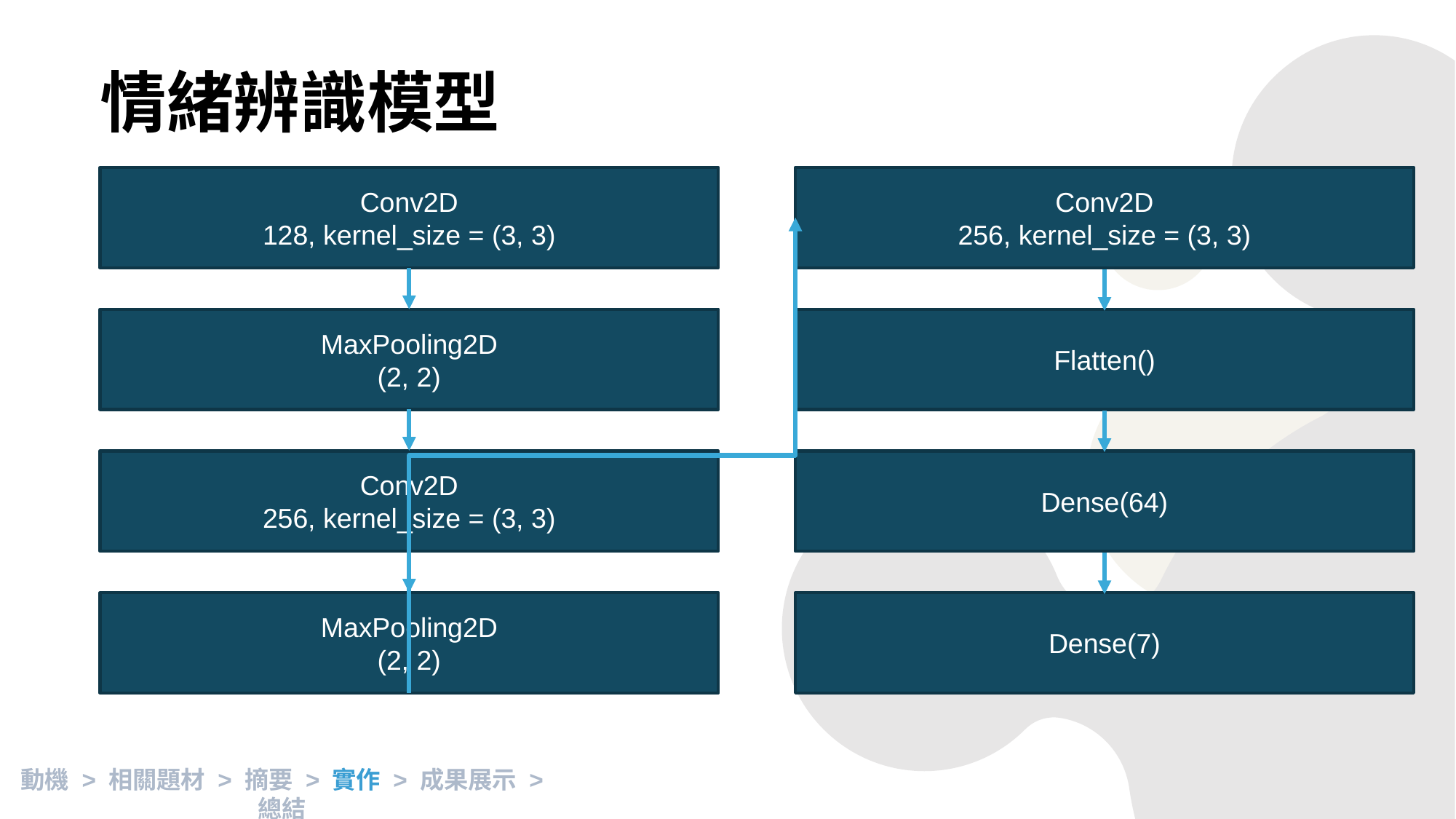

# 情緒辨識模型
Conv2D
256, kernel_size = (3, 3)
Conv2D
128, kernel_size = (3, 3)
MaxPooling2D
(2, 2)
Flatten()
Dense(64)
Conv2D
256, kernel_size = (3, 3)
Dense(7)
MaxPooling2D
(2, 2)
動機 > 相關題材 > 摘要 > 實作 > 成果展示 > 總結